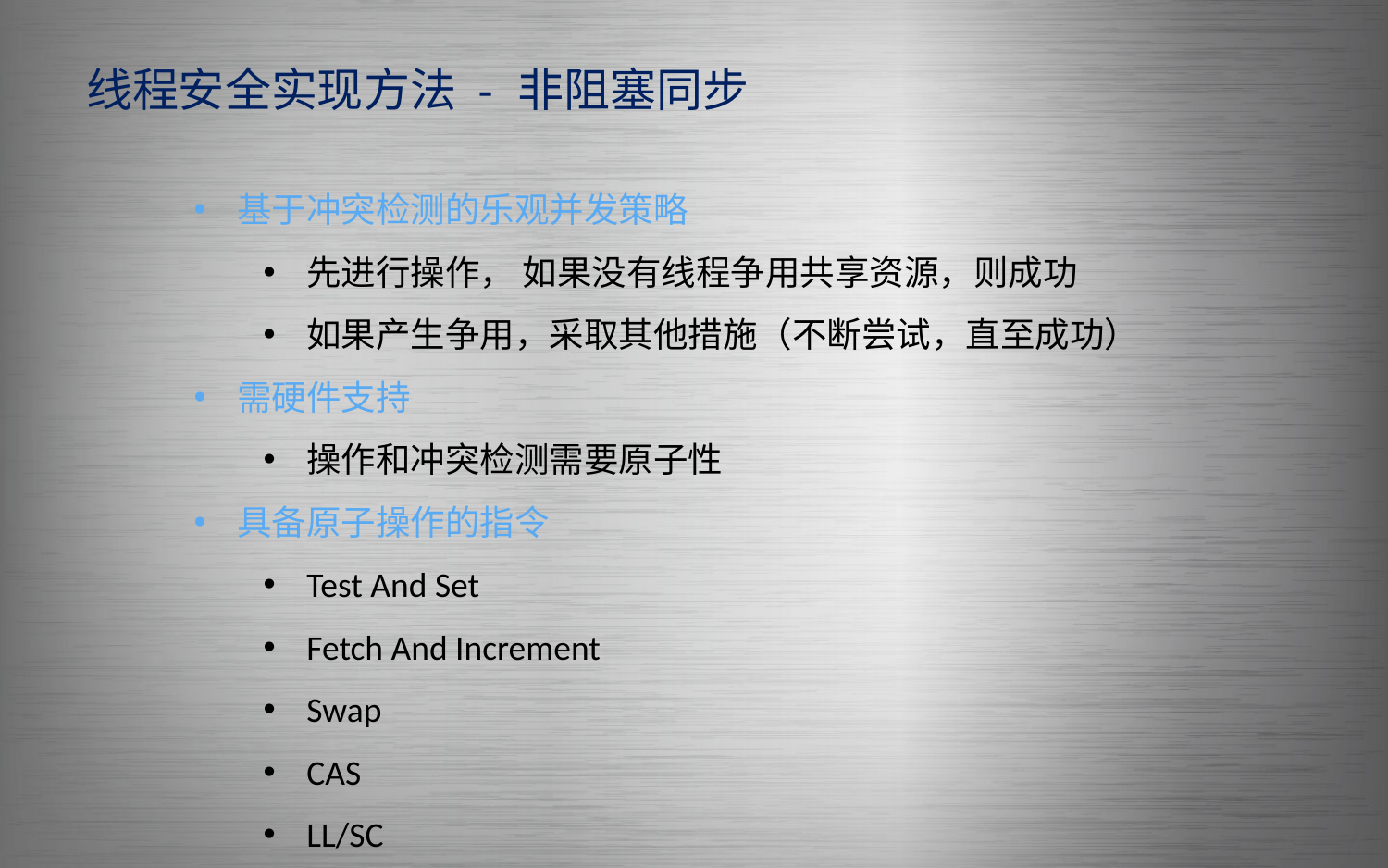

线程安全实现方法 - 非阻塞同步
基于冲突检测的乐观并发策略
先进行操作， 如果没有线程争用共享资源，则成功
如果产生争用，采取其他措施（不断尝试，直至成功）
需硬件支持
操作和冲突检测需要原子性
具备原子操作的指令
Test And Set
Fetch And Increment
Swap
CAS
LL/SC